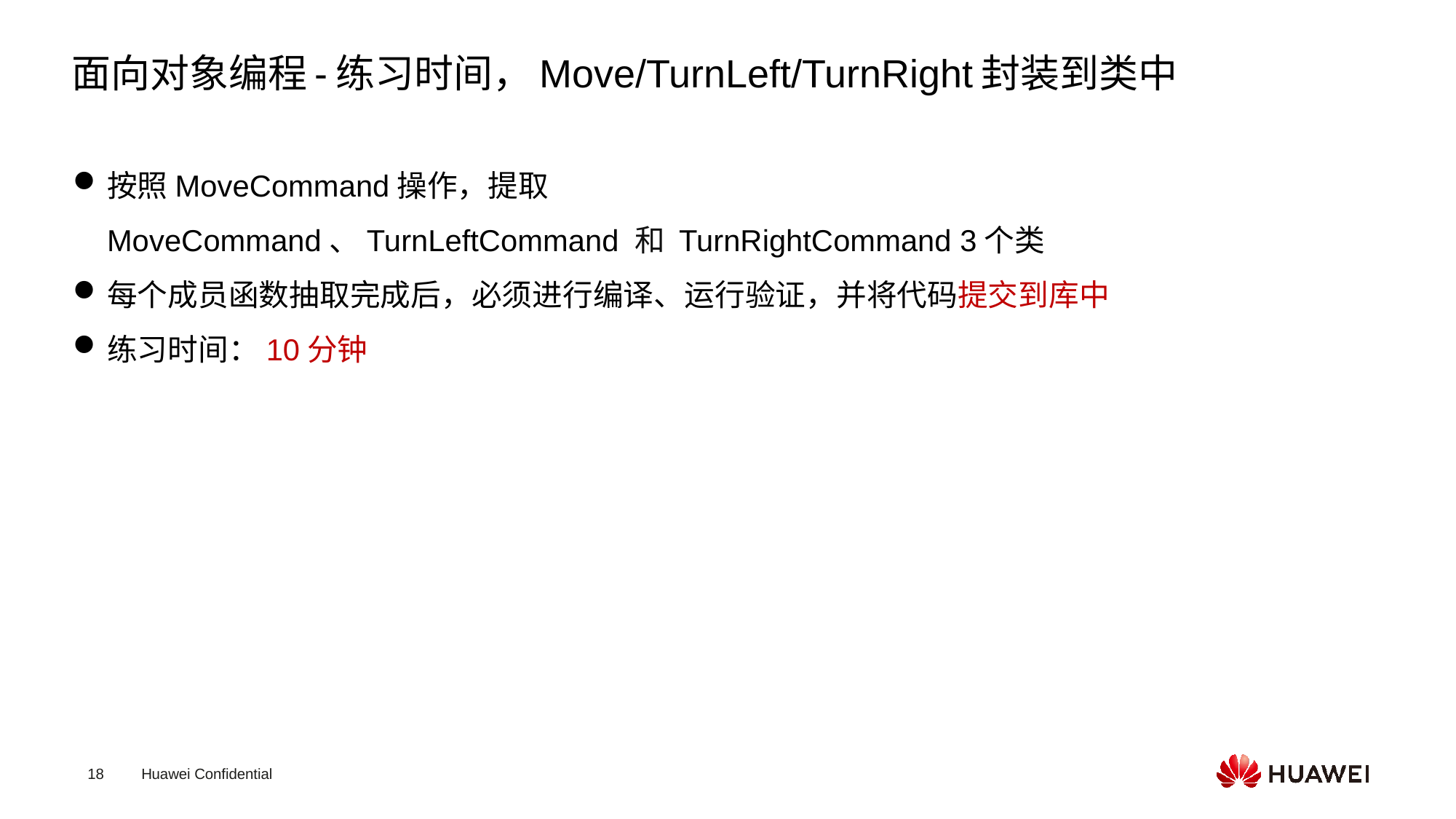

# 面向对象编程-练习时间，Move/TurnLeft/TurnRight封装到类中
按照MoveCommand操作，提取MoveCommand、TurnLeftCommand 和 TurnRightCommand 3个类
每个成员函数抽取完成后，必须进行编译、运行验证，并将代码提交到库中
练习时间：10分钟